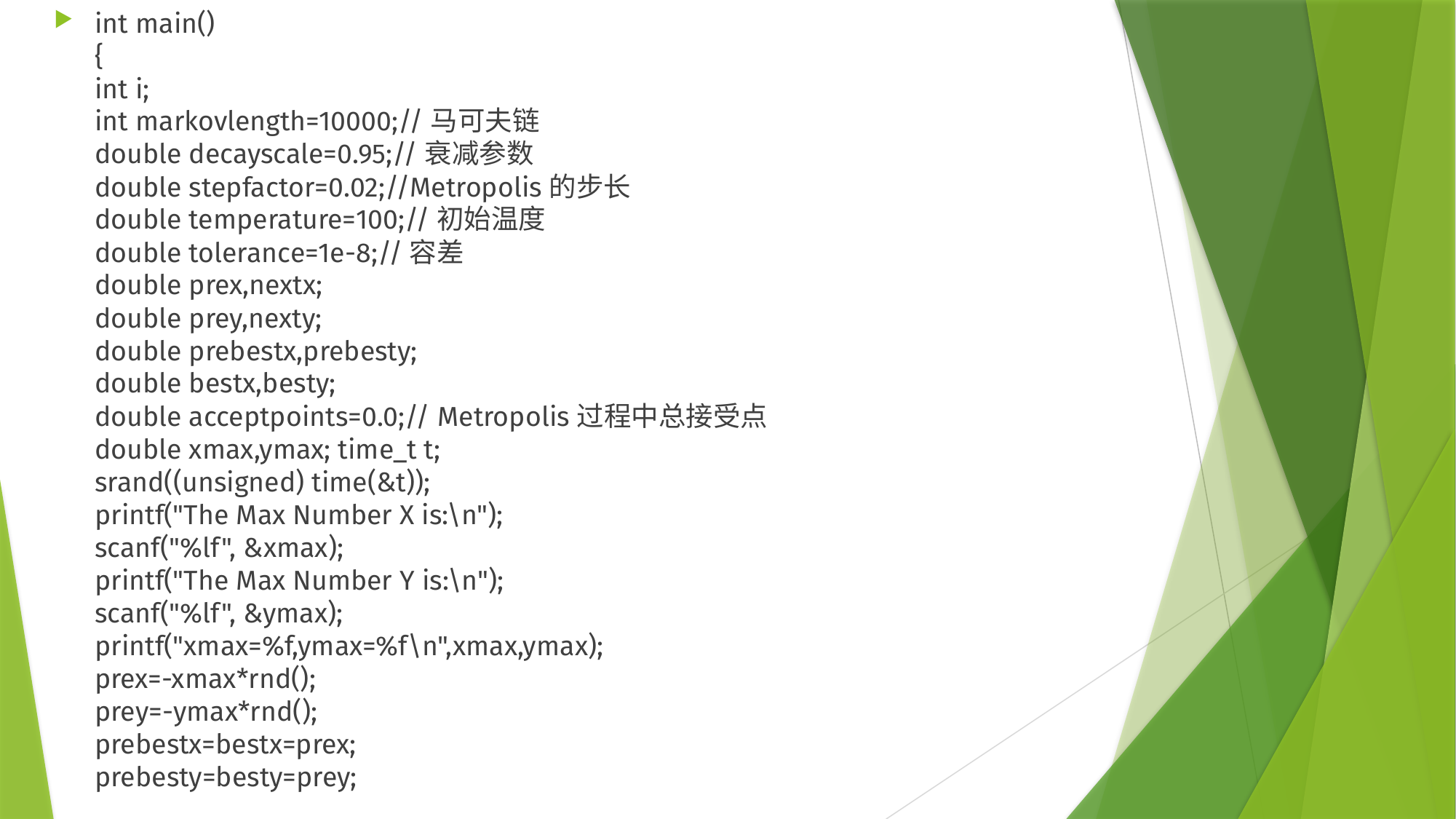

int main()
{
int i;
int markovlength=10000;//马可夫链
double decayscale=0.95;//衰减参数
double stepfactor=0.02;//Metropolis的步长
double temperature=100;//初始温度
double tolerance=1e-8;//容差
double prex,nextx;
double prey,nexty;
double prebestx,prebesty;
double bestx,besty;
double acceptpoints=0.0;// Metropolis过程中总接受点
double xmax,ymax; time_t t;
srand((unsigned) time(&t));
printf("The Max Number X is:\n");
scanf("%lf", &xmax);
printf("The Max Number Y is:\n");
scanf("%lf", &ymax);
printf("xmax=%f,ymax=%f\n",xmax,ymax);
prex=-xmax*rnd();
prey=-ymax*rnd();
prebestx=bestx=prex;
prebesty=besty=prey;